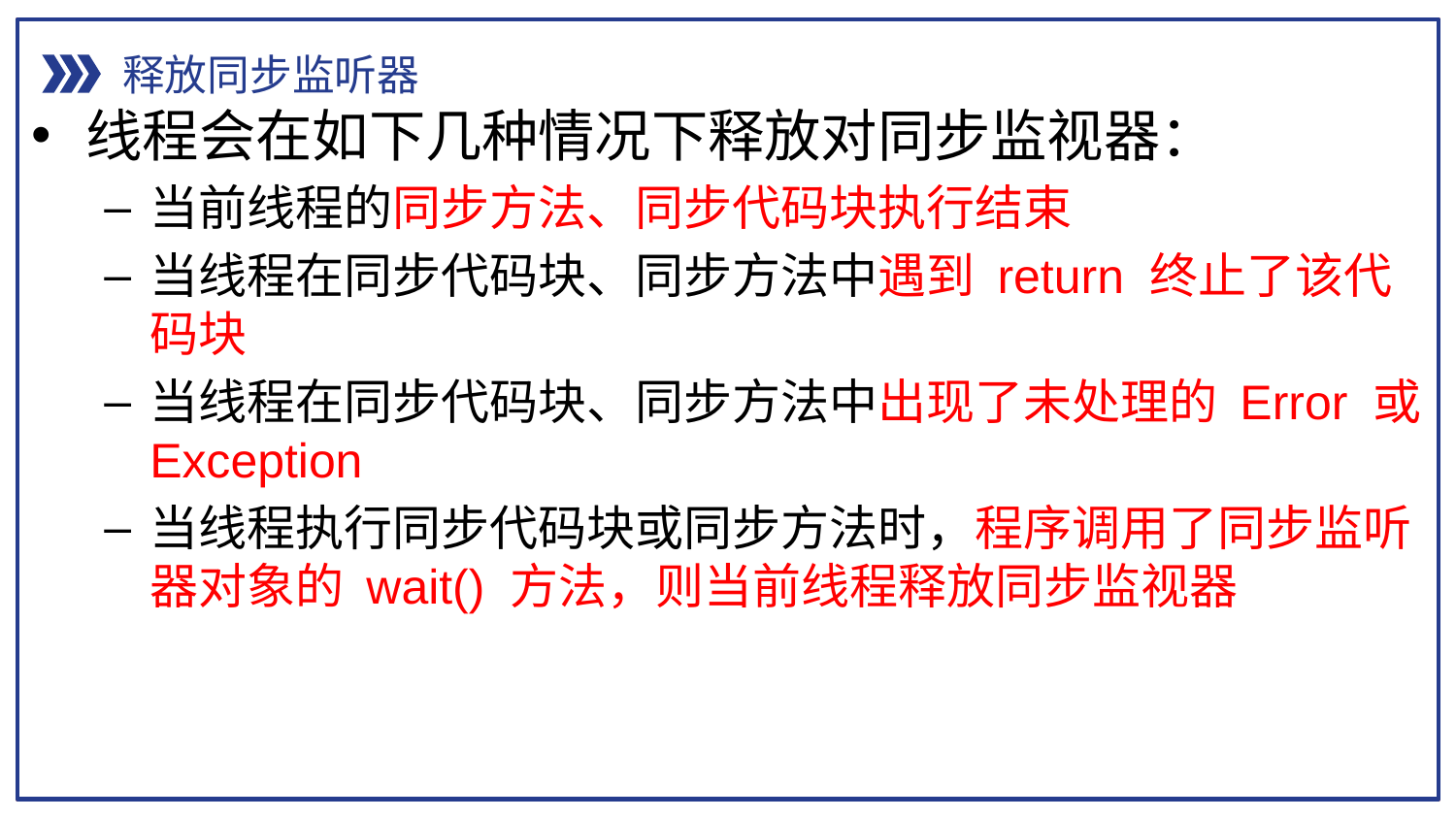

释放同步监听器

线程会在如下几种情况下释放对同步监视器：
当前线程的同步方法、同步代码块执行结束
当线程在同步代码块、同步方法中遇到 return 终止了该代码块
当线程在同步代码块、同步方法中出现了未处理的 Error 或 Exception
当线程执行同步代码块或同步方法时，程序调用了同步监听器对象的 wait() 方法，则当前线程释放同步监视器